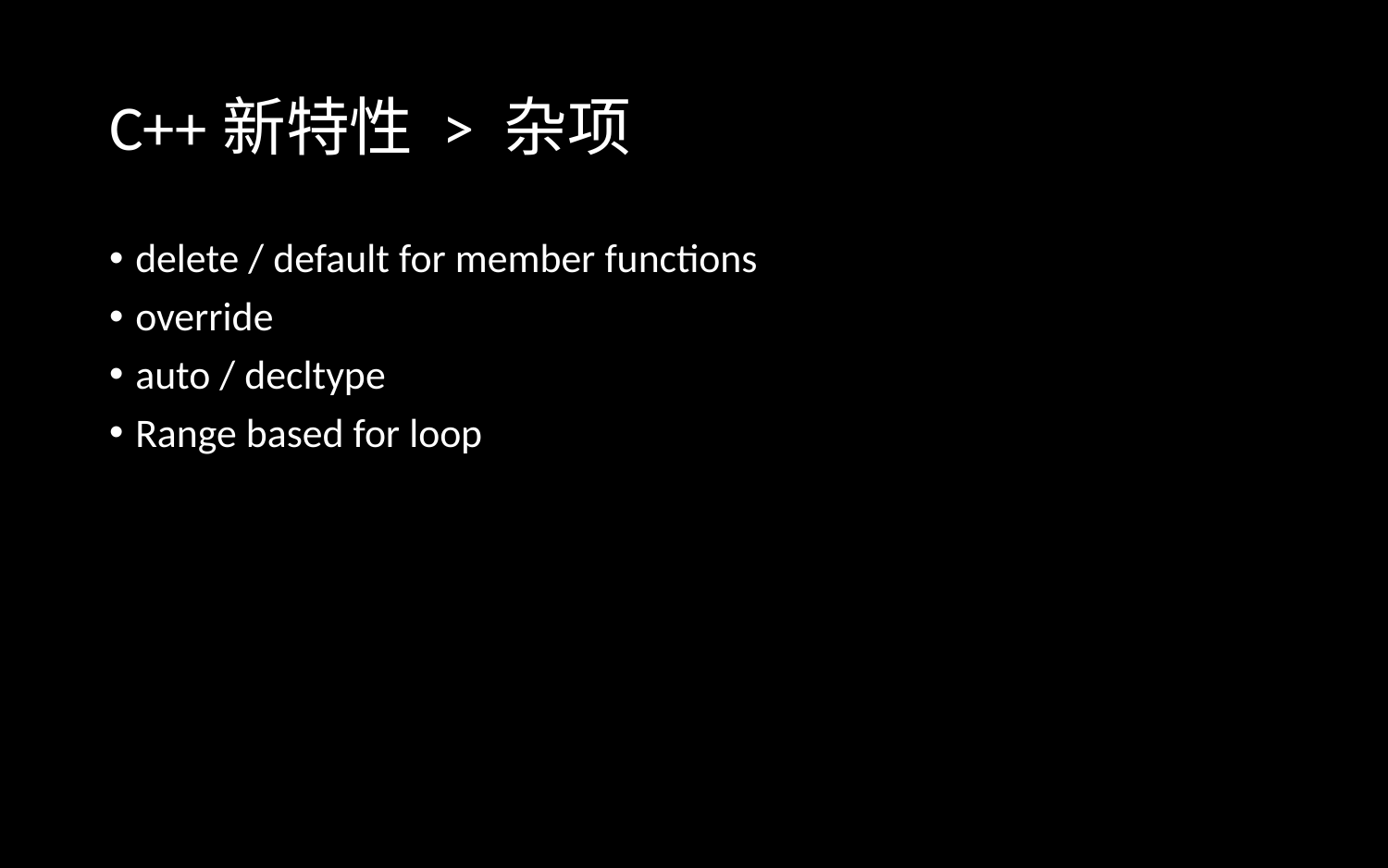

# C++新特性 > 杂项
delete / default for member functions
override
auto / decltype
Range based for loop